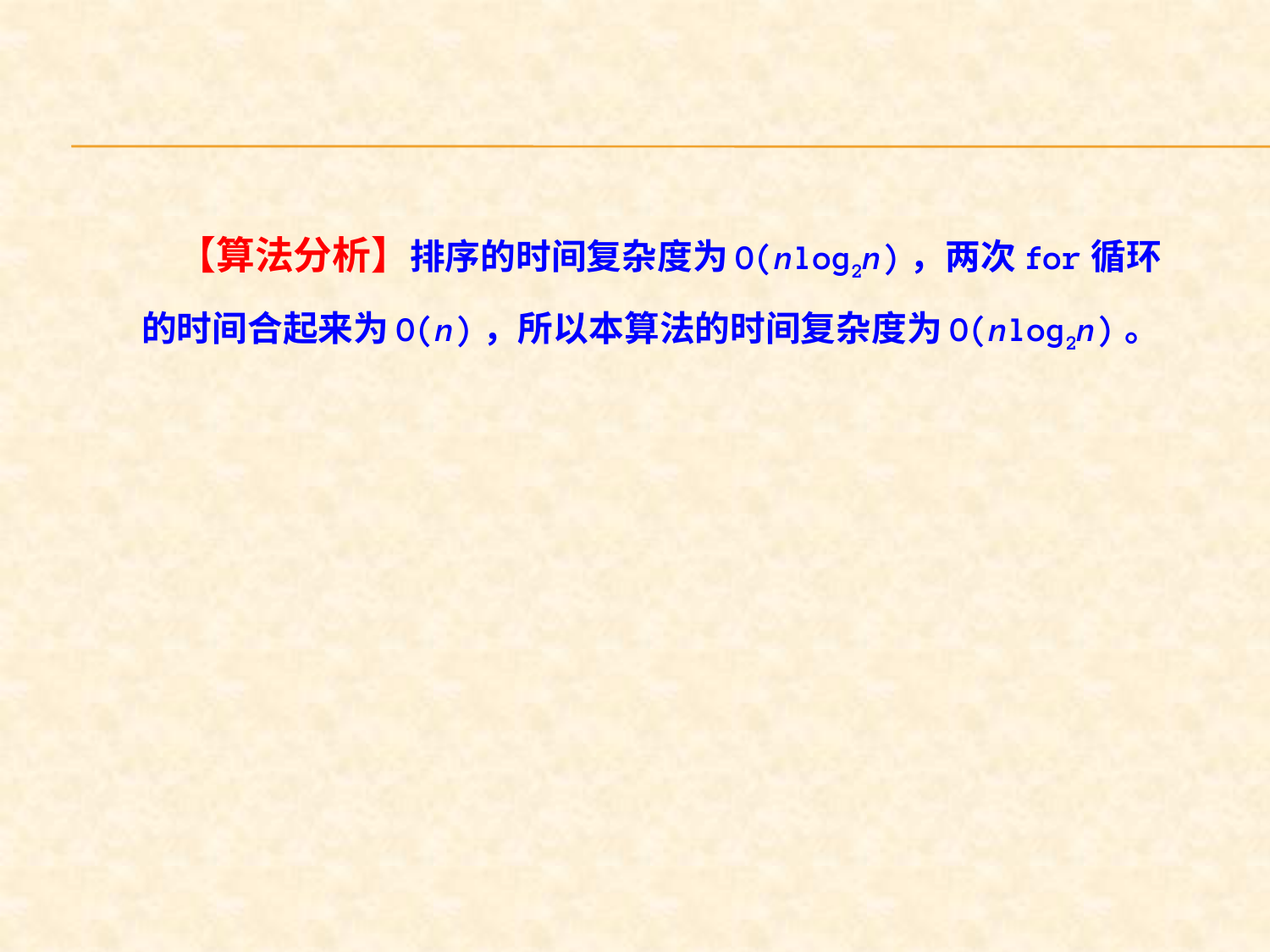

【算法分析】排序的时间复杂度为O(nlog2n)，两次for循环的时间合起来为O(n)，所以本算法的时间复杂度为O(nlog2n)。